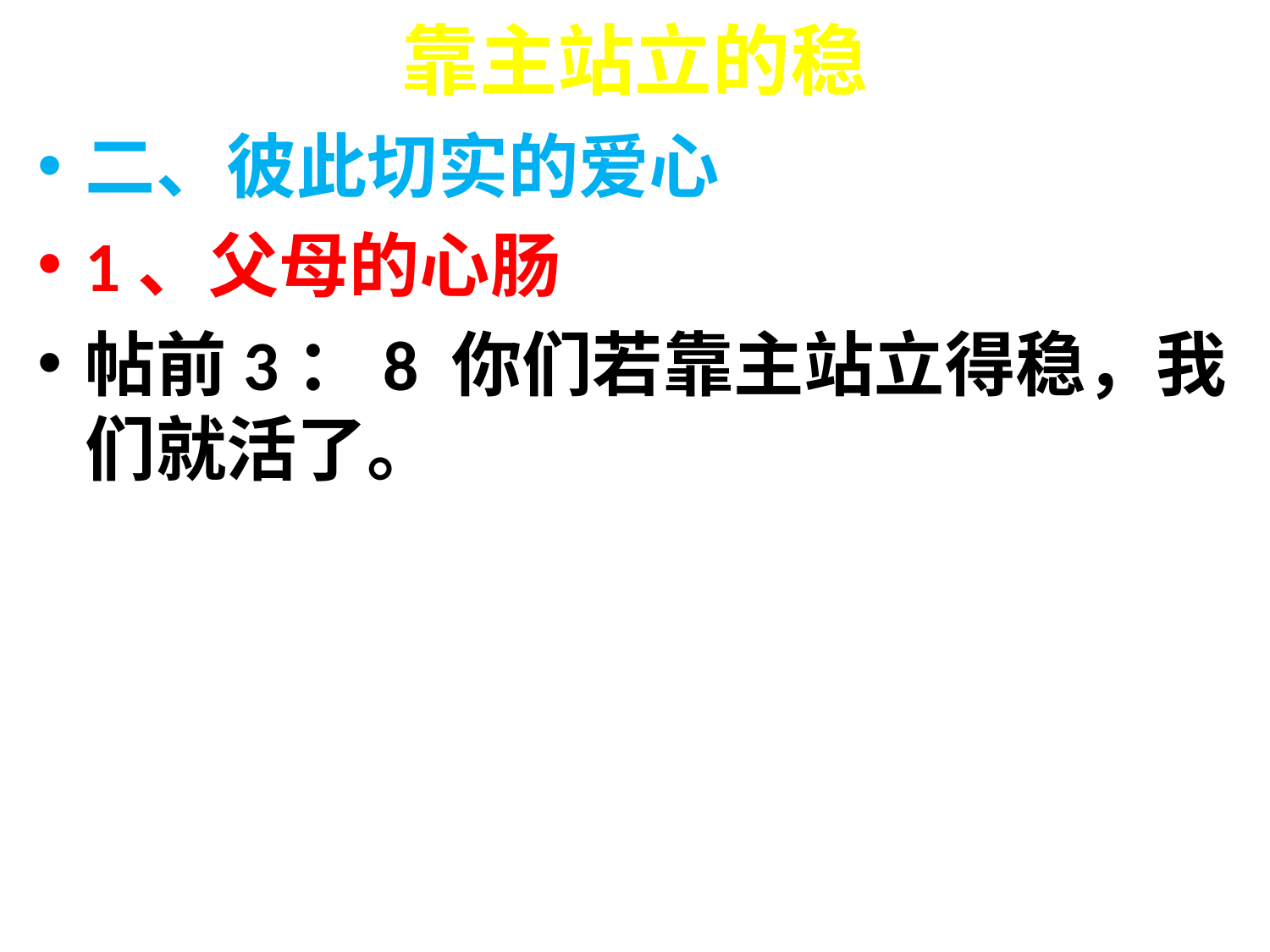

# 靠主站立的稳
二、彼此切实的爱心
1、父母的心肠
帖前3：8 你们若靠主站立得稳，我们就活了。